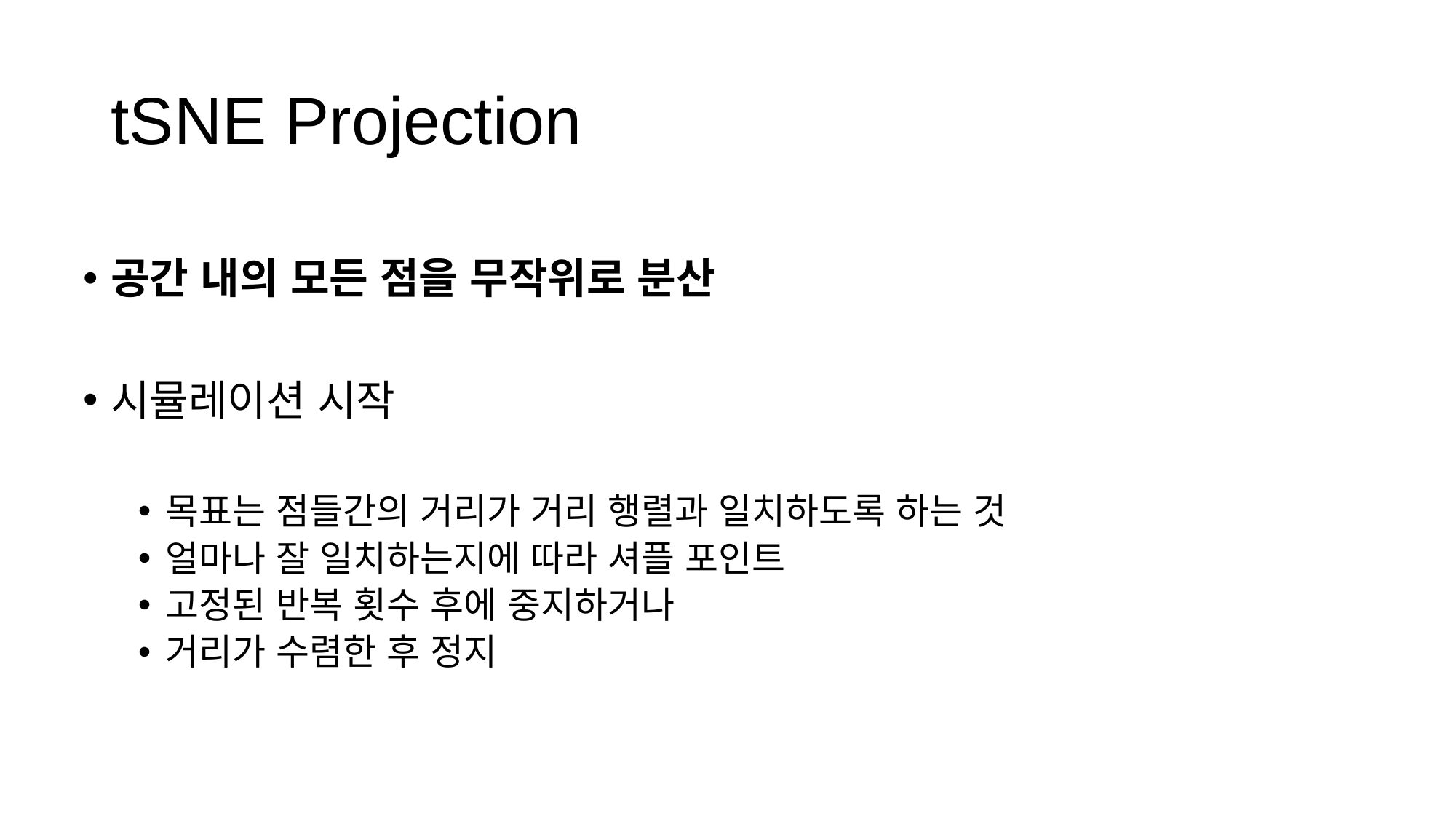

# tSNE Projection

공간 내의 모든 점을 무작위로 분산

시뮬레이션 시작

목표는 점들간의 거리가 거리 행렬과 일치하도록 하는 것
얼마나 잘 일치하는지에 따라 셔플 포인트
고정된 반복 횟수 후에 중지하거나
거리가 수렴한 후 정지